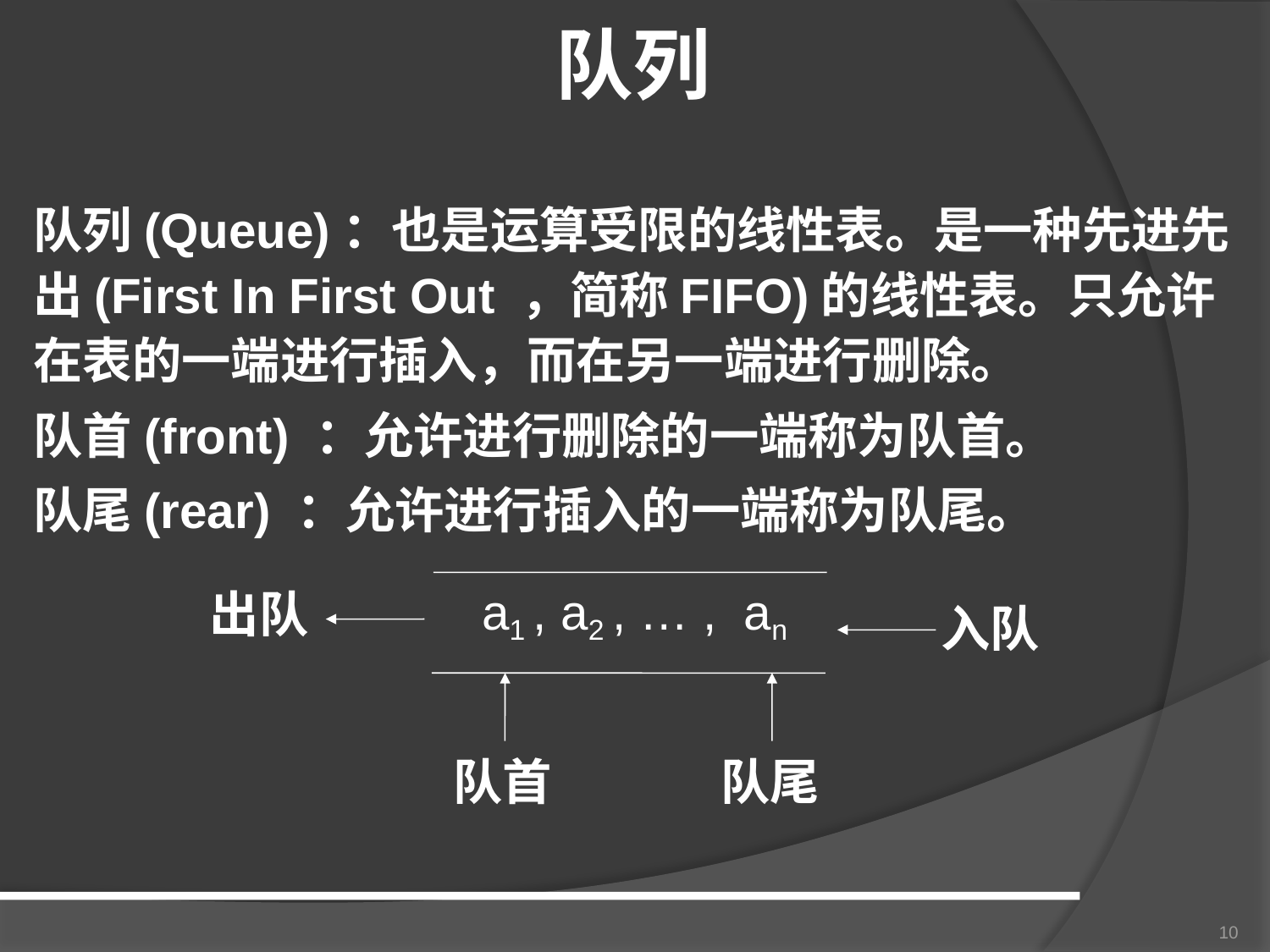

# 队列

队列(Queue)：也是运算受限的线性表。是一种先进先出(First In First Out ，简称FIFO)的线性表。只允许在表的一端进行插入，而在另一端进行删除。
队首(front) ：允许进行删除的一端称为队首。
队尾(rear) ：允许进行插入的一端称为队尾。
出队

a1 , a2 , … ,  an

入队

队首

队尾
10